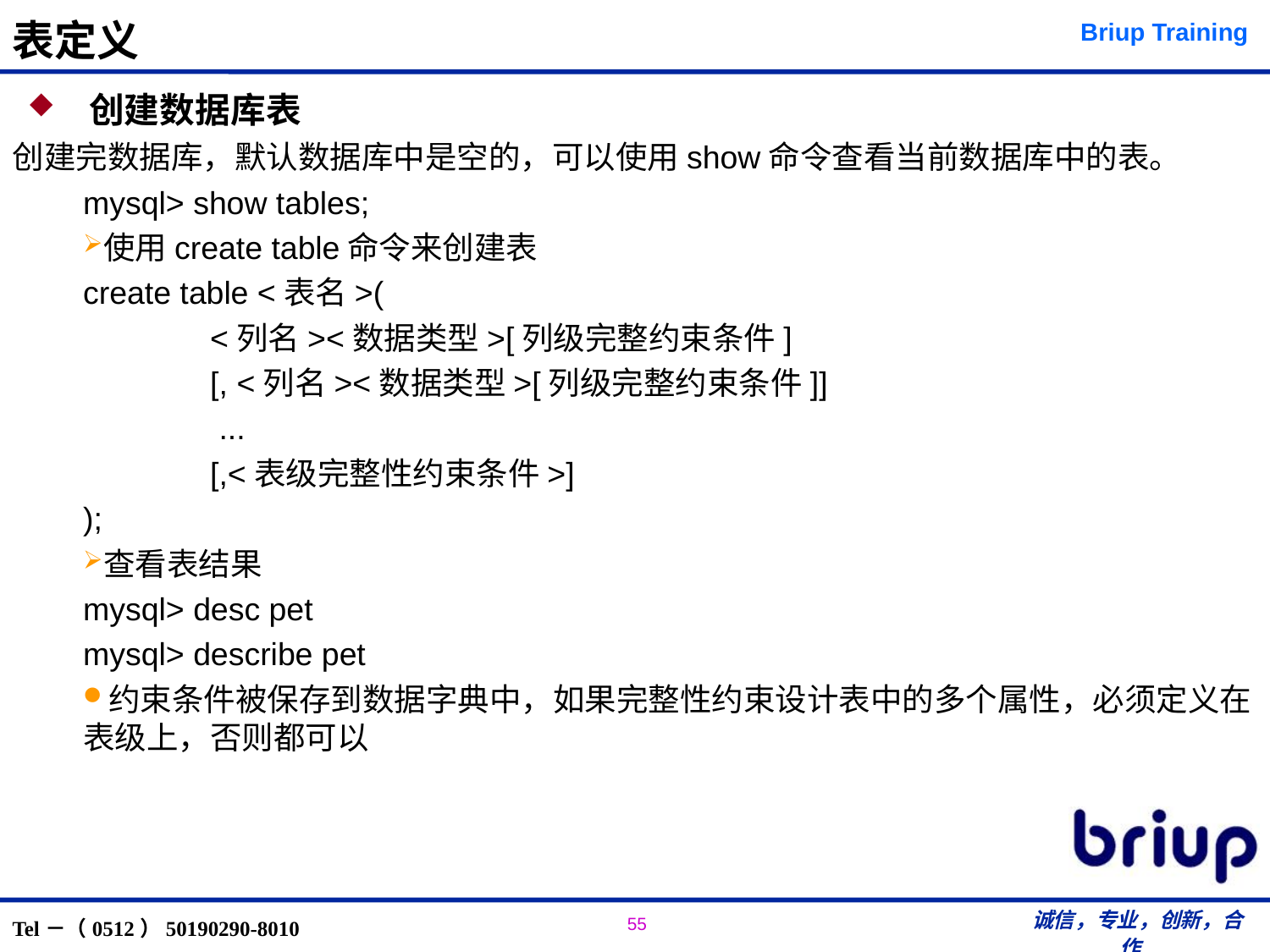

# 表定义
 创建数据库表
创建完数据库，默认数据库中是空的，可以使用show命令查看当前数据库中的表。
mysql> show tables;
使用create table命令来创建表
create table <表名>(
	<列名><数据类型>[列级完整约束条件]
	[, <列名><数据类型>[列级完整约束条件]]
	 ...
	[,<表级完整性约束条件>]
);
查看表结果
mysql> desc pet
mysql> describe pet
约束条件被保存到数据字典中，如果完整性约束设计表中的多个属性，必须定义在表级上，否则都可以